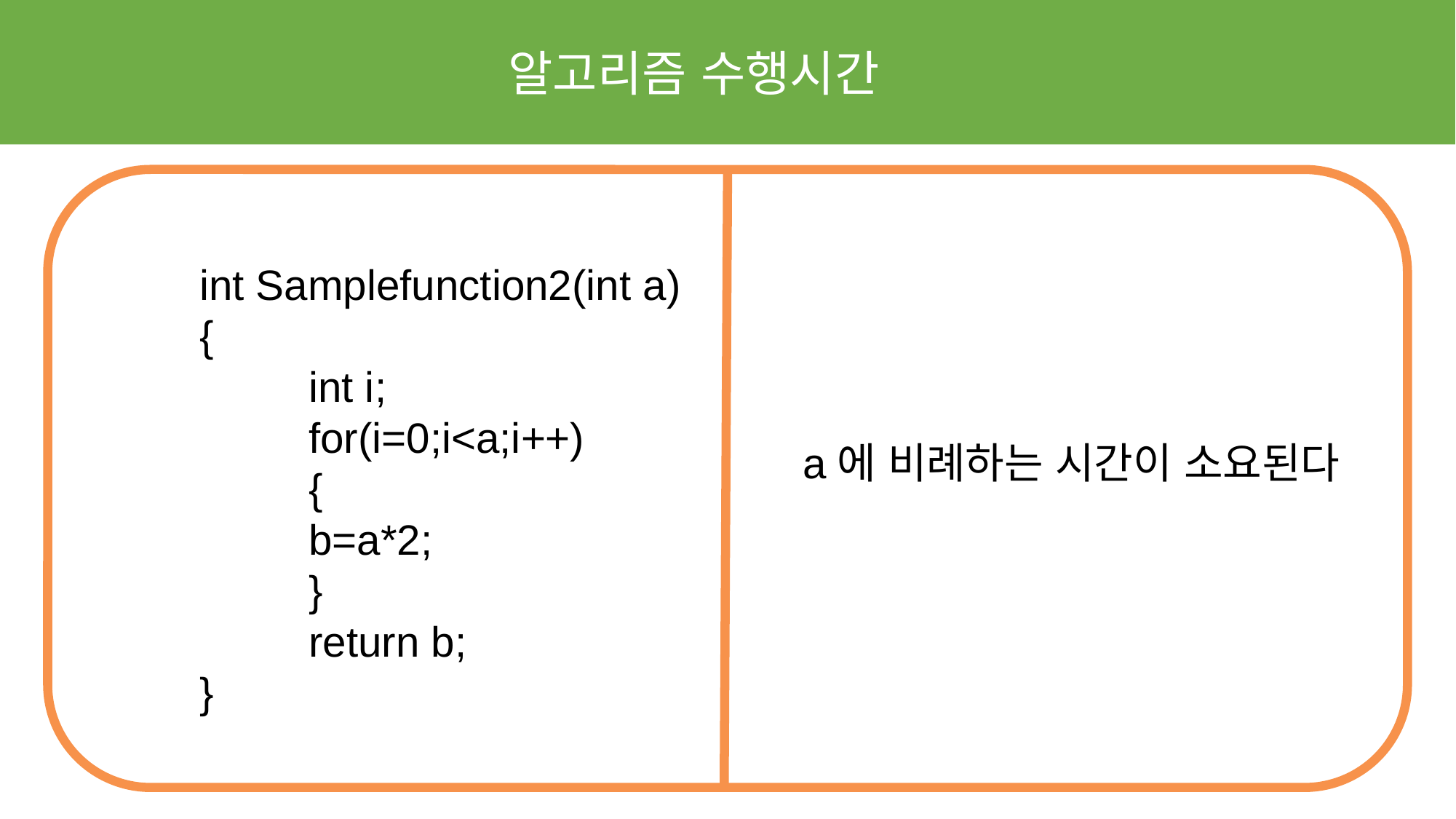

알고리즘 수행시간

int Samplefunction2(int a)
{
	int i;
	for(i=0;i<a;i++)
	{
	b=a*2;
	}
	return b;
}

a에 비례하는 시간이 소요된다